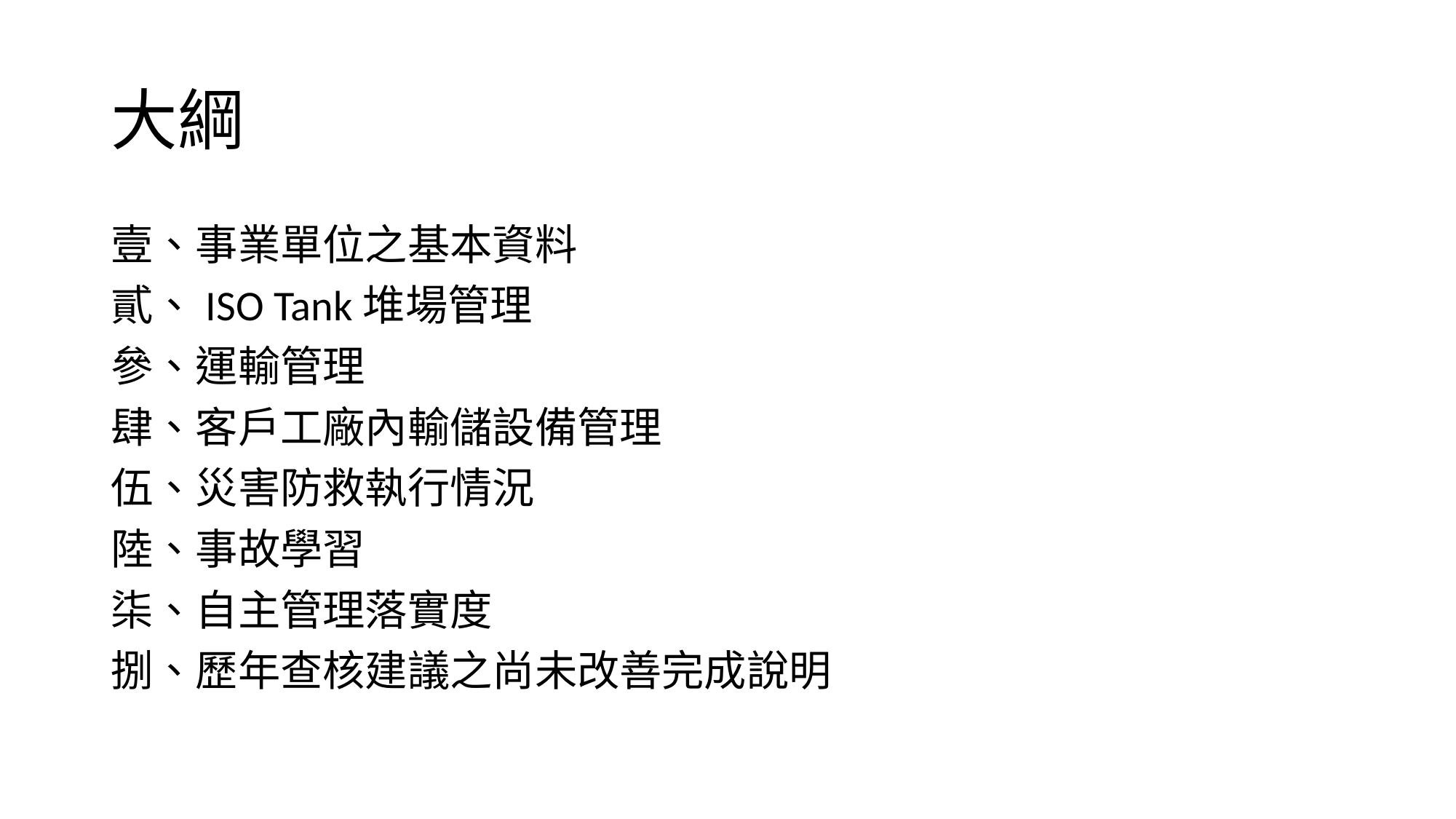

# 大綱
壹、事業單位之基本資料
貳、ISO Tank堆場管理
參、運輸管理
肆、客戶工廠內輸儲設備管理
伍、災害防救執行情況
陸、事故學習
柒、自主管理落實度
捌、歷年查核建議之尚未改善完成說明